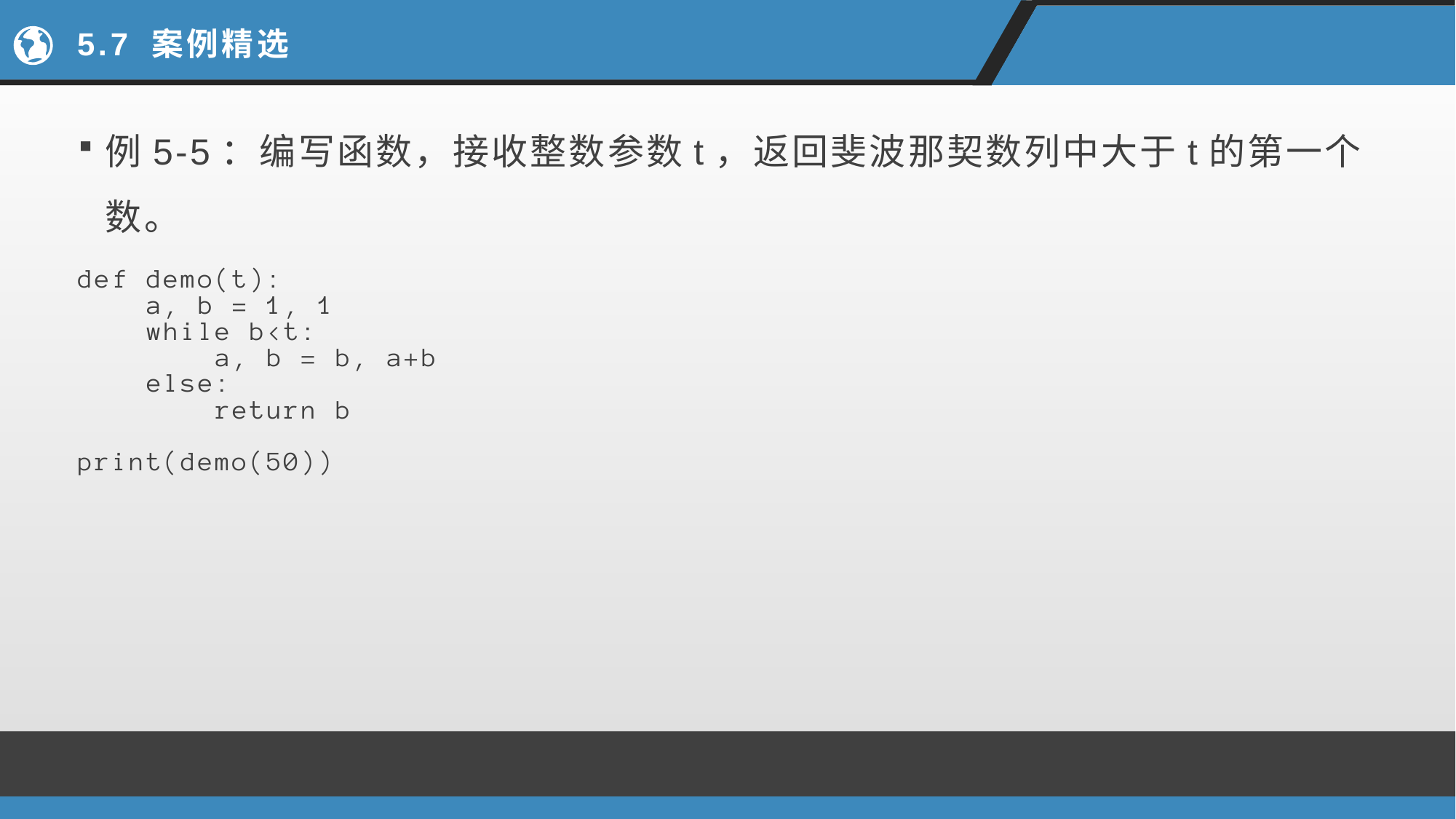

# 5.7 案例精选

例5-5：编写函数，接收整数参数t，返回斐波那契数列中大于t的第一个数。

def demo(t):
    a, b = 1, 1
    while b<t:
        a, b = b, a+b
    else:
        return b

print(demo(50))